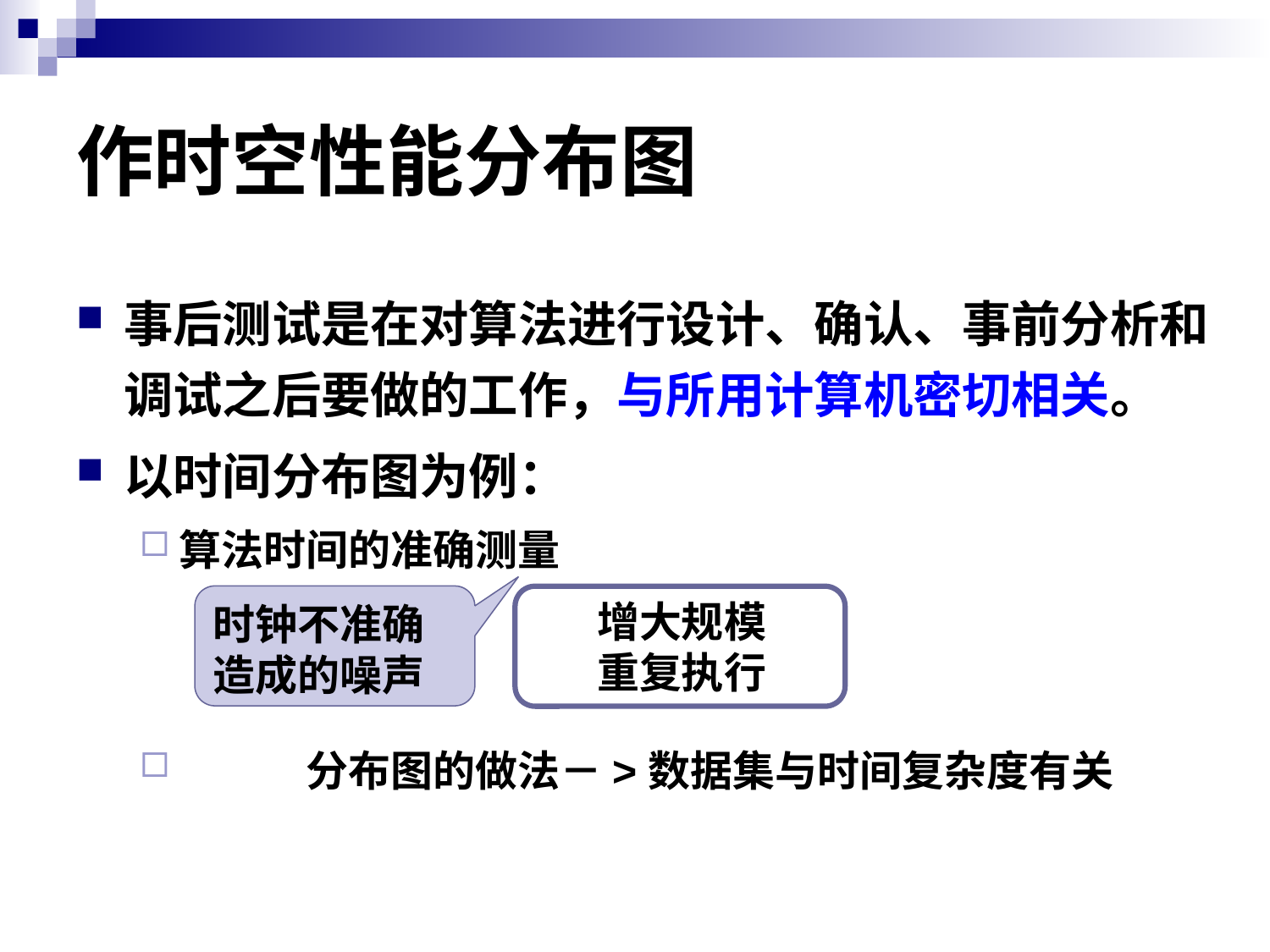

# 作时空性能分布图
事后测试是在对算法进行设计、确认、事前分析和调试之后要做的工作，与所用计算机密切相关。
以时间分布图为例：
算法时间的准确测量

	分布图的做法－>数据集与时间复杂度有关
时钟不准确造成的噪声
增大规模
重复执行